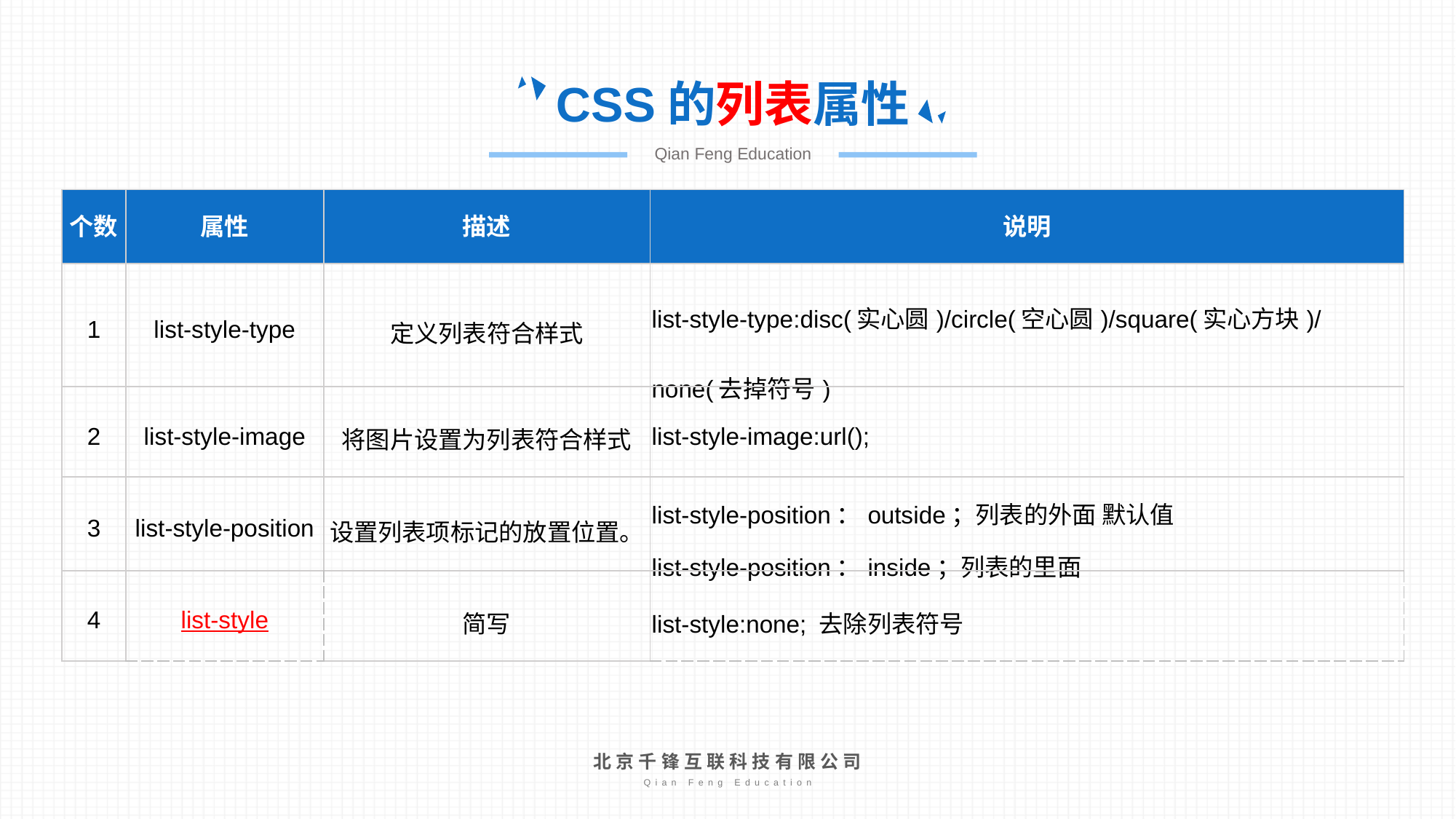

CSS的列表属性

Qian Feng Education

| 个数 | 属性 | 描述 | 说明 |
| --- | --- | --- | --- |
| 1 | list-style-type | 定义列表符合样式 | list-style-type:disc(实心圆)/circle(空心圆)/square(实心方块)/none(去掉符号) |
| 2 | list-style-image | 将图片设置为列表符合样式 | list-style-image:url(); |
| 3 | list-style-position | 设置列表项标记的放置位置。 | list-style-position：outside；列表的外面 默认值 list-style-position：inside；列表的里面 |
| 4 | list-style | 简写 | list-style:none; 去除列表符号 |
北京千锋互联科技有限公司
Qian Feng Education